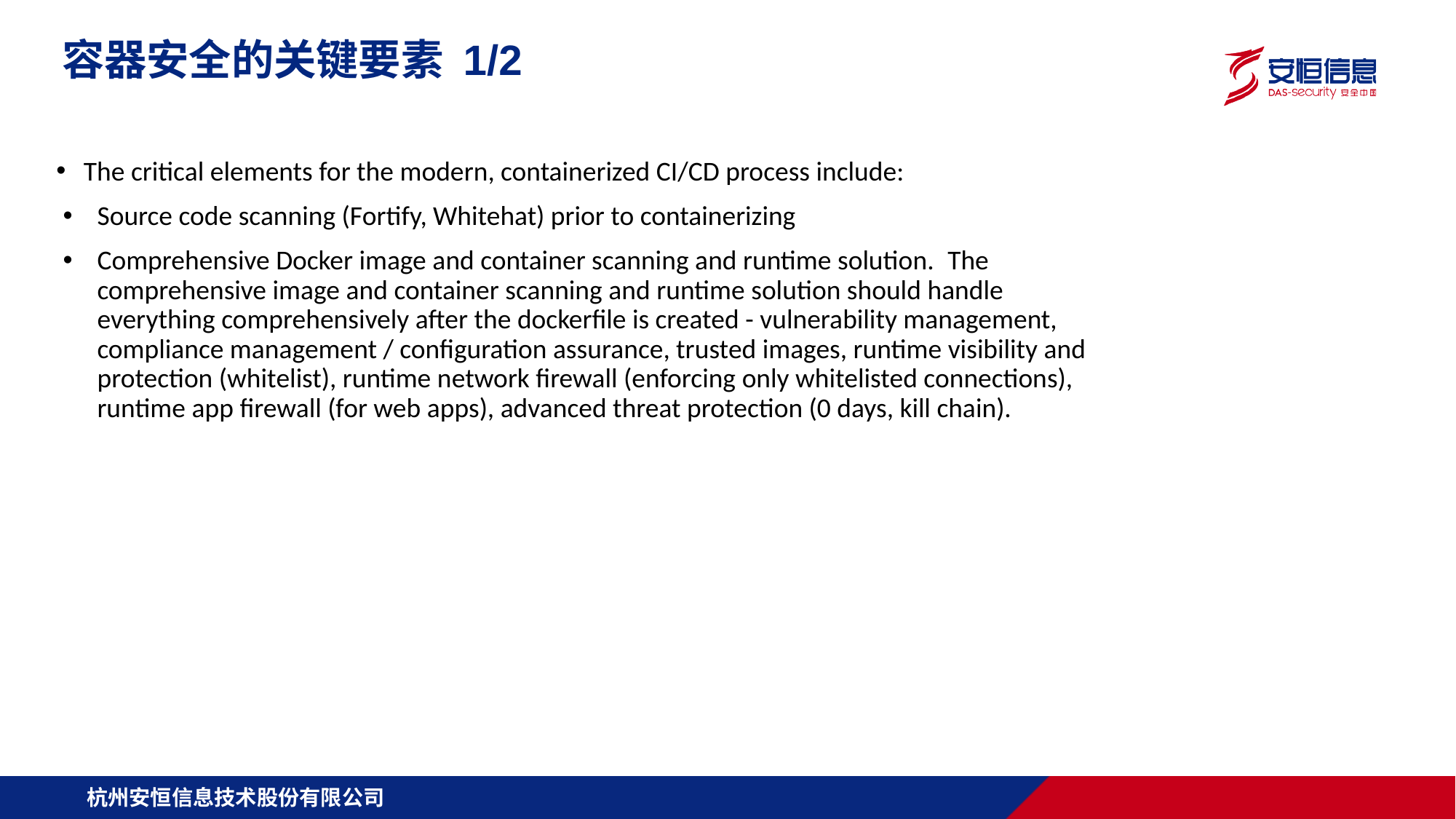

容器安全的关键要素 1/2
The critical elements for the modern, containerized CI/CD process include:
Source code scanning (Fortify, Whitehat) prior to containerizing
Comprehensive Docker image and container scanning and runtime solution.  The comprehensive image and container scanning and runtime solution should handle everything comprehensively after the dockerfile is created - vulnerability management, compliance management / configuration assurance, trusted images, runtime visibility and protection (whitelist), runtime network firewall (enforcing only whitelisted connections), runtime app firewall (for web apps), advanced threat protection (0 days, kill chain).